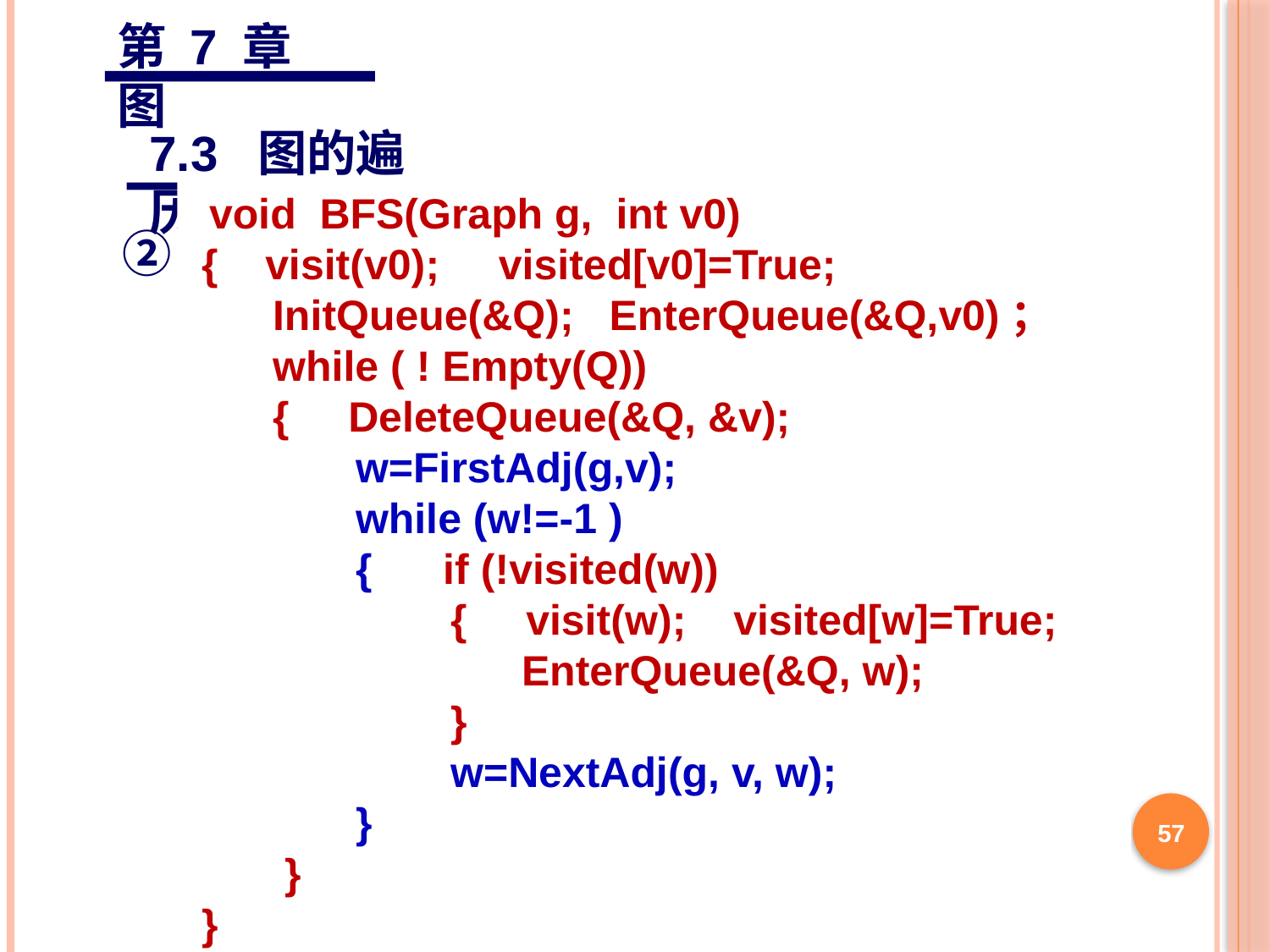

第 7 章  图

7.3  图的遍历
  void  BFS(Graph g,  int v0)
 {    visit(v0);     visited[v0]=True;
       InitQueue(&Q);   EnterQueue(&Q,v0)；
       while ( ! Empty(Q))
       {     DeleteQueue(&Q, &v);
              w=FirstAdj(g,v);
              while (w!=-1 )
              {      if (!visited(w))
                      {     visit(w);    visited[w]=True;
                            EnterQueue(&Q, w);
                      }
                      w=NextAdj(g, v, w);
              }
        }
 }

②广度优先搜索
图g中v0所在的连通子图算法
57